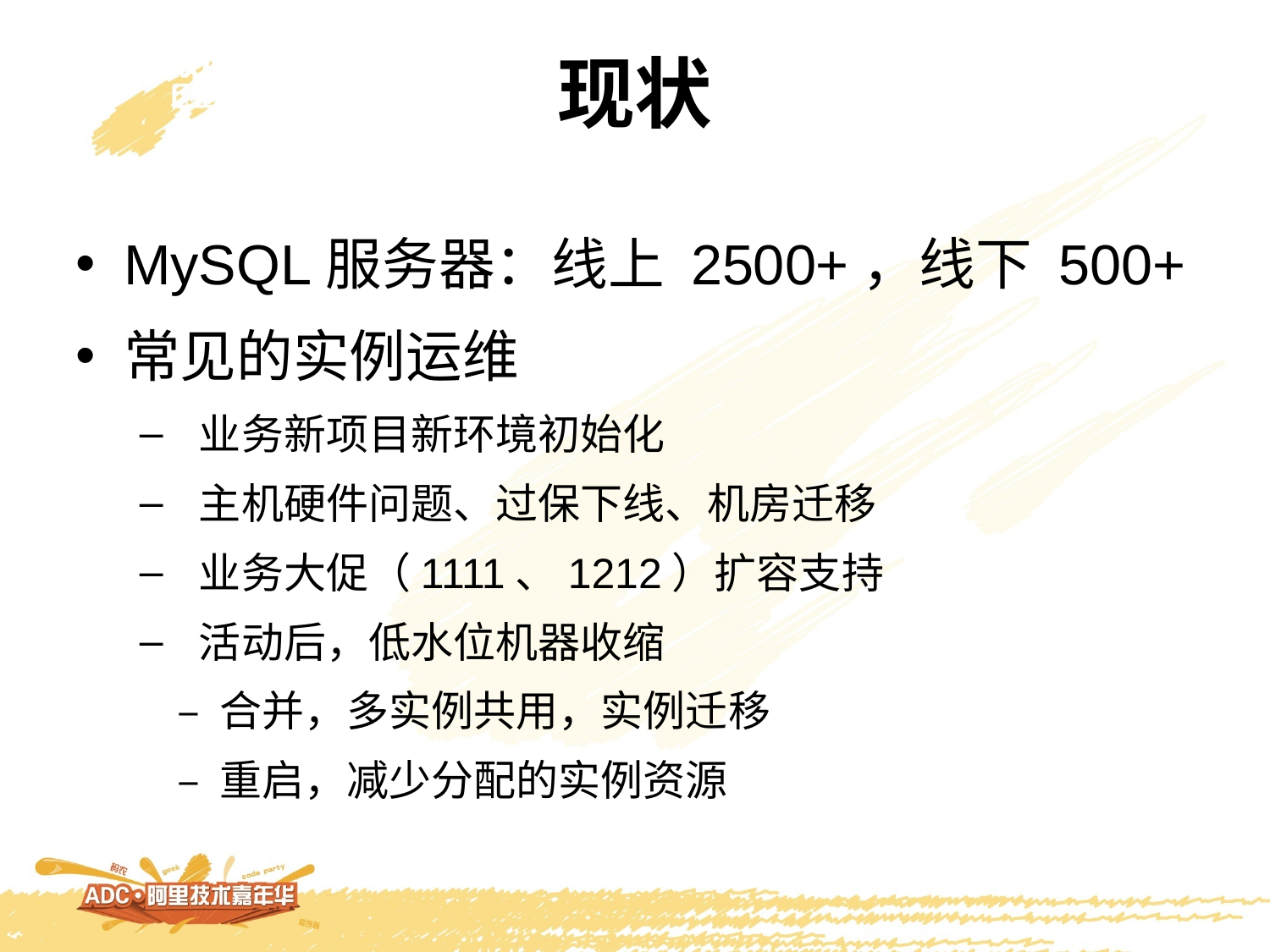

# 现状
MySQL服务器：线上 2500+，线下 500+
常见的实例运维
 业务新项目新环境初始化
 主机硬件问题、过保下线、机房迁移
 业务大促（1111、1212）扩容支持
 活动后，低水位机器收缩
    – 合并，多实例共用，实例迁移
    – 重启，减少分配的实例资源